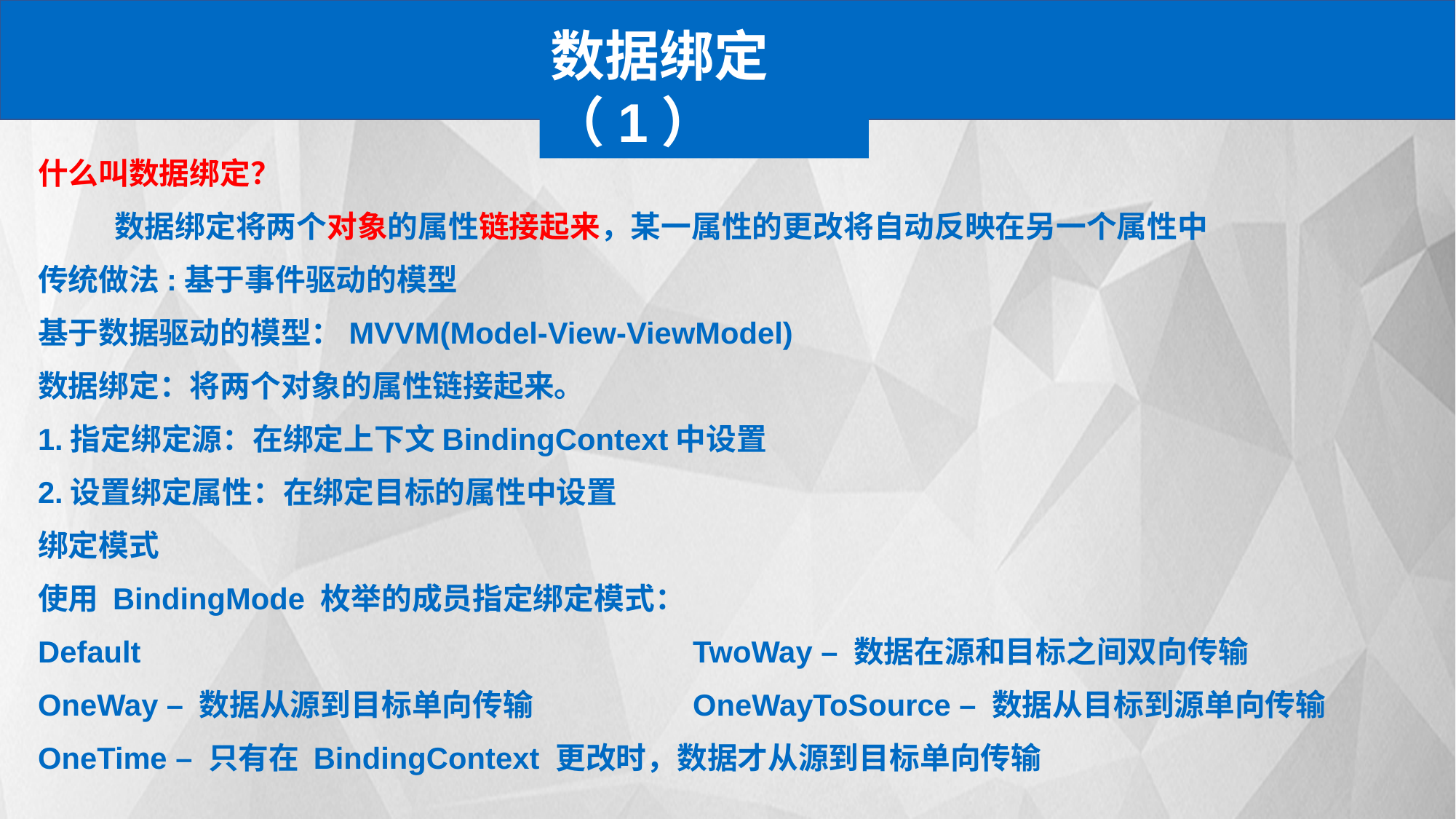

数据绑定（1）
什么叫数据绑定？
          数据绑定将两个对象的属性链接起来，某一属性的更改将自动反映在另一个属性中
传统做法:基于事件驱动的模型
基于数据驱动的模型：MVVM(Model-View-ViewModel)
数据绑定：将两个对象的属性链接起来。
1.指定绑定源：在绑定上下文BindingContext中设置
2.设置绑定属性：在绑定目标的属性中设置
绑定模式
使用 BindingMode 枚举的成员指定绑定模式：
Default						TwoWay – 数据在源和目标之间双向传输
OneWay – 数据从源到目标单向传输		OneWayToSource – 数据从目标到源单向传输
OneTime – 只有在 BindingContext 更改时，数据才从源到目标单向传输